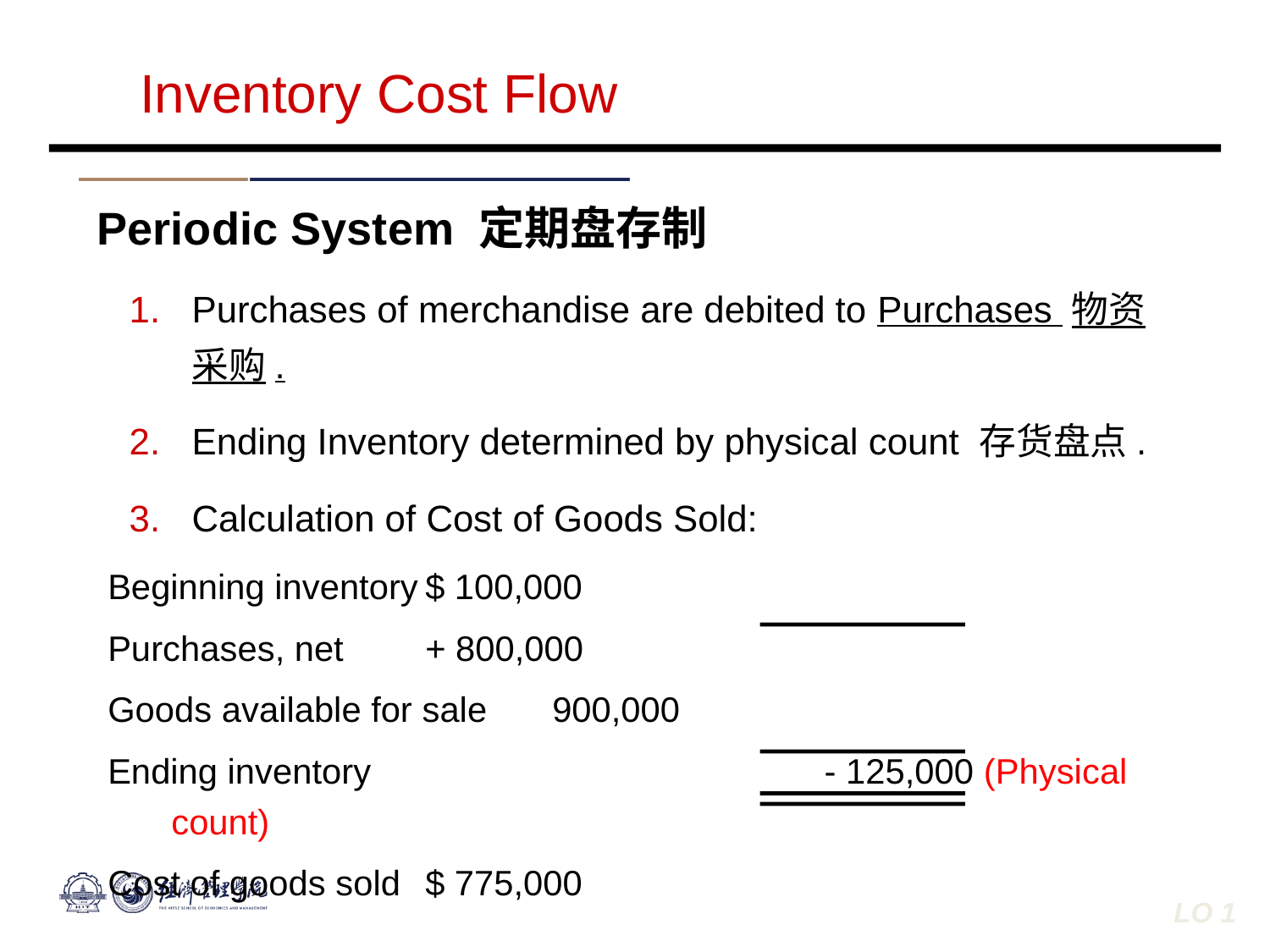

Inventory Cost Flow

Periodic System 定期盘存制
Purchases of merchandise are debited to Purchases 物资采购.
Ending Inventory determined by physical count 存货盘点.
Calculation of Cost of Goods Sold:

Beginning inventory	$ 100,000
Purchases, net	+ 800,000
Goods available for sale	900,000
Ending inventory	                                         - 125,000 (Physical count)
Cost of goods sold	$ 775,000

LO 1